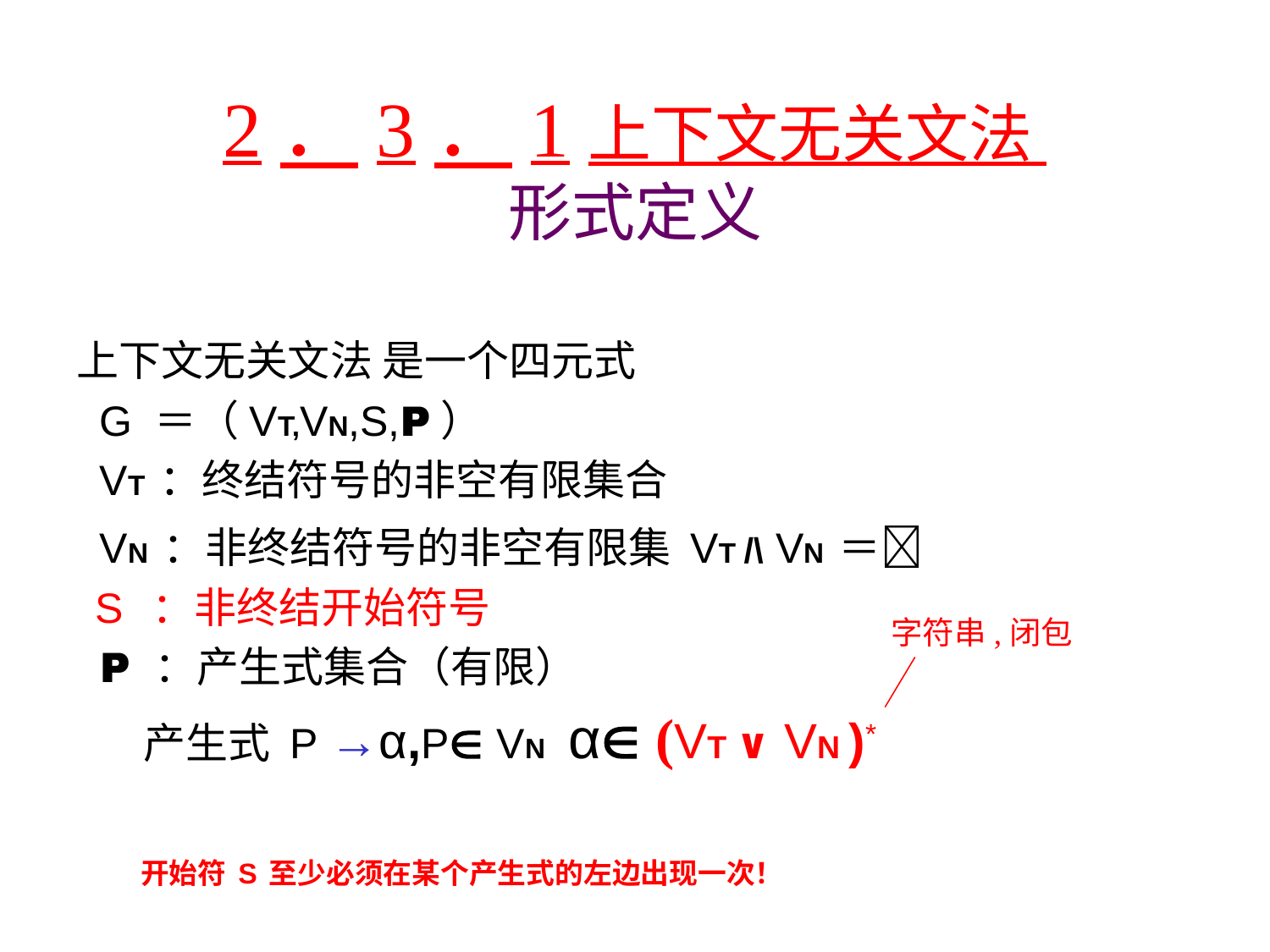

# 2．3．1上下文无关文法 形式定义
上下文无关文法 是一个四元式
  G ＝（VT,VN,S,P）
  VT ：终结符号的非空有限集合
  VN ：非终结符号的非空有限集 VT /\ VN ＝∅
  S  ：非终结开始符号
  P ：产生式集合（有限）
      产生式 P →α,P∈ VN   α∈ (VT ∨ VN )*

        开始符S至少必须在某个产生式的左边出现一次！
字符串,闭包